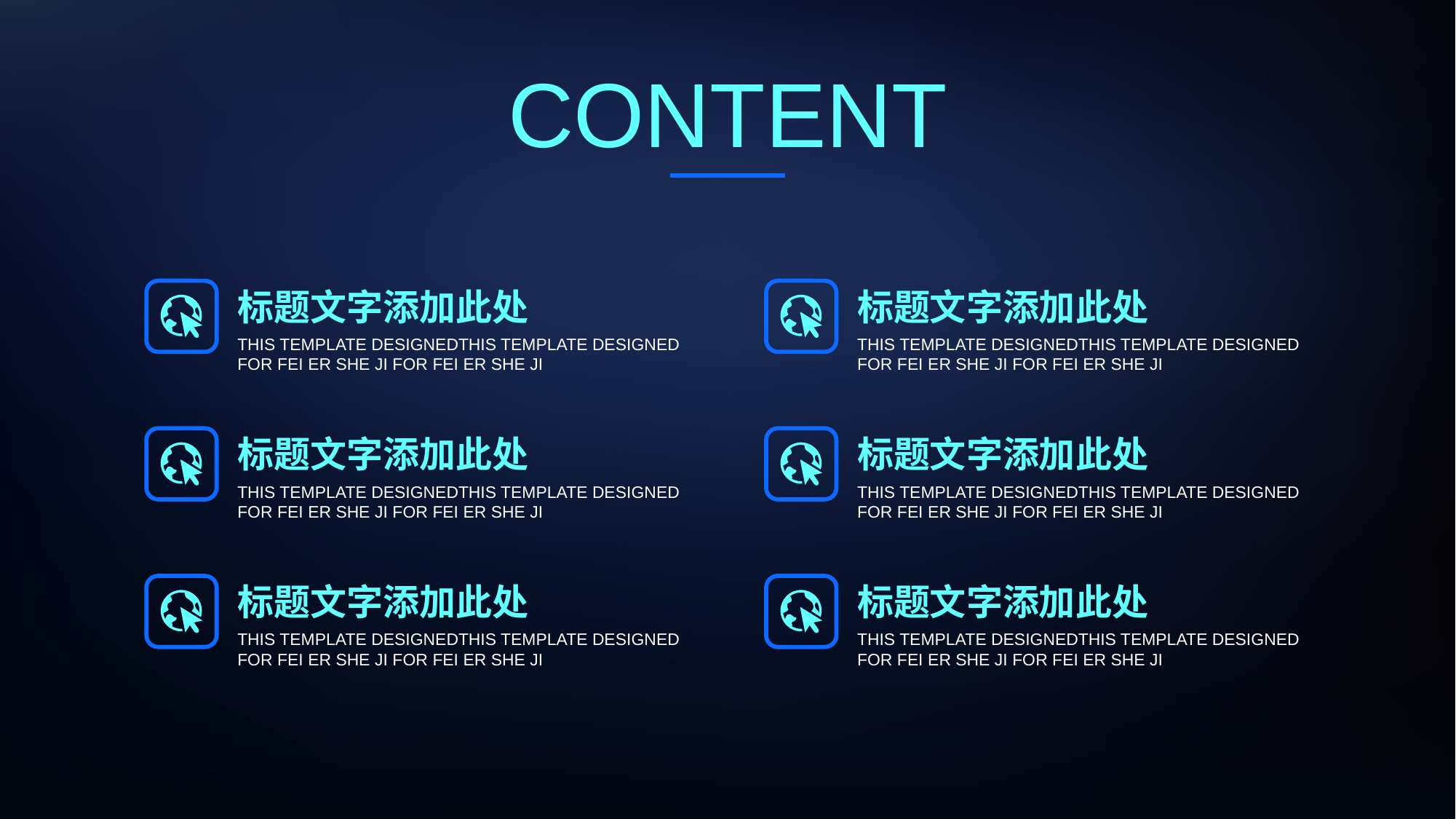

CONTENT
标题文字添加此处
THIS TEMPLATE DESIGNEDTHIS TEMPLATE DESIGNED FOR FEI ER SHE JI FOR FEI ER SHE JI

标题文字添加此处
THIS TEMPLATE DESIGNEDTHIS TEMPLATE DESIGNED FOR FEI ER SHE JI FOR FEI ER SHE JI

标题文字添加此处
THIS TEMPLATE DESIGNEDTHIS TEMPLATE DESIGNED FOR FEI ER SHE JI FOR FEI ER SHE JI

标题文字添加此处
THIS TEMPLATE DESIGNEDTHIS TEMPLATE DESIGNED FOR FEI ER SHE JI FOR FEI ER SHE JI

标题文字添加此处
THIS TEMPLATE DESIGNEDTHIS TEMPLATE DESIGNED FOR FEI ER SHE JI FOR FEI ER SHE JI

标题文字添加此处
THIS TEMPLATE DESIGNEDTHIS TEMPLATE DESIGNED FOR FEI ER SHE JI FOR FEI ER SHE JI